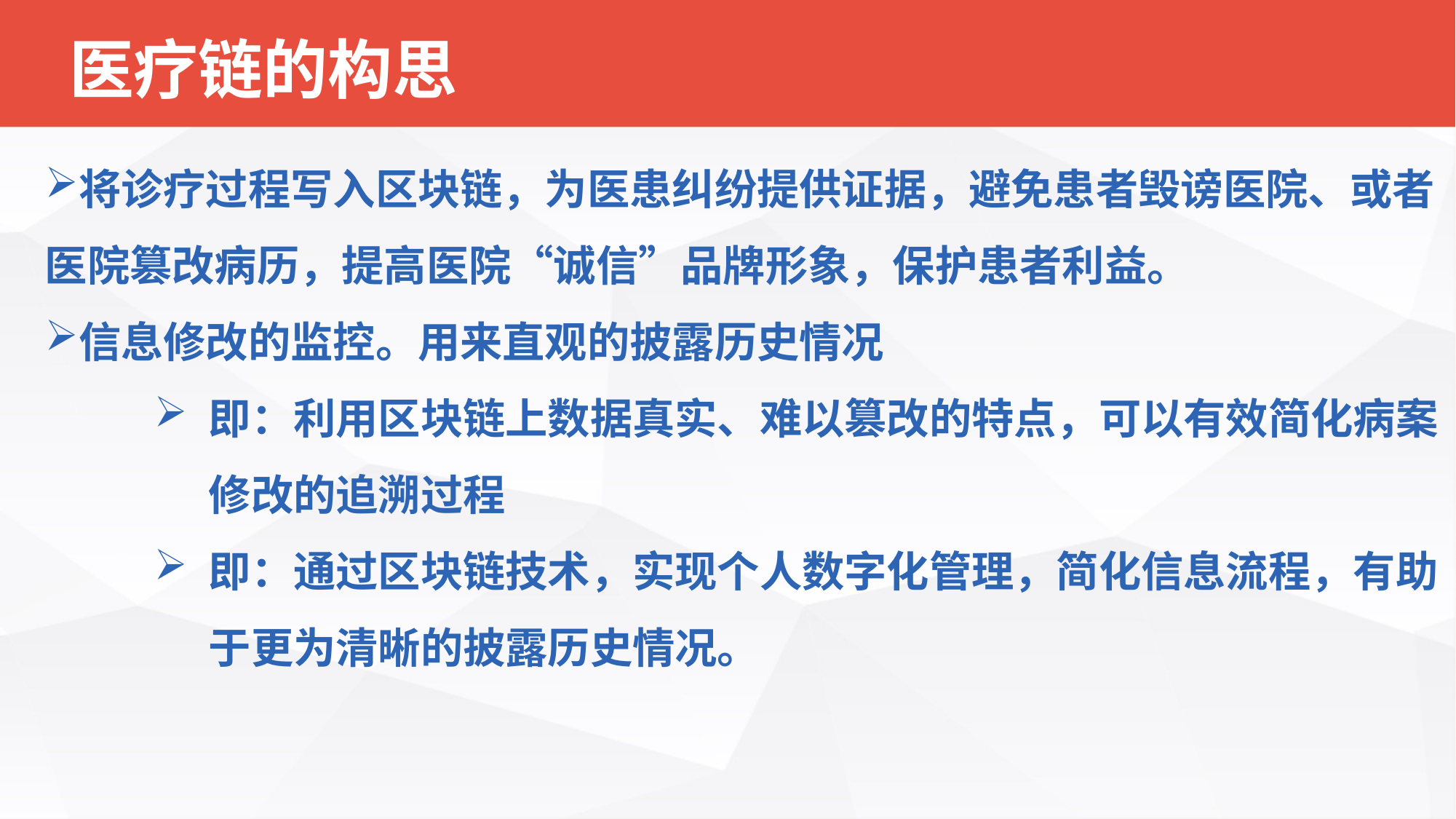

医疗链的构思

将诊疗过程写入区块链，为医患纠纷提供证据，避免患者毁谤医院、或者医院篡改病历，提高医院“诚信”品牌形象，保护患者利益。
信息修改的监控。用来直观的披露历史情况
即：利用区块链上数据真实、难以篡改的特点，可以有效简化病案修改的追溯过程
即：通过区块链技术，实现个人数字化管理，简化信息流程，有助于更为清晰的披露历史情况。